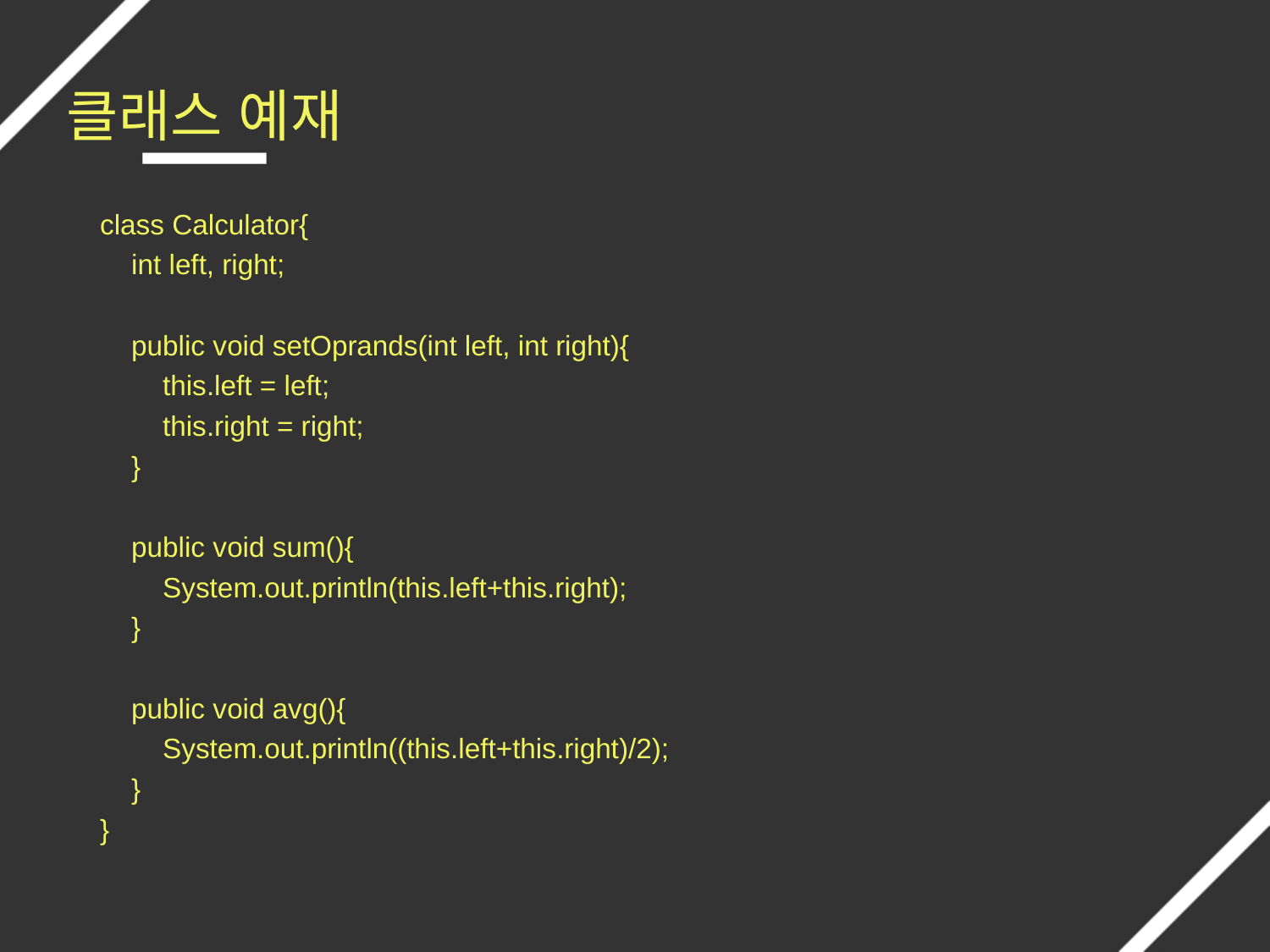

# 클래스 예재
class Calculator{
    int left, right;

    public void setOprands(int left, int right){
        this.left = left;
        this.right = right;
    }

    public void sum(){
        System.out.println(this.left+this.right);
    }

    public void avg(){
        System.out.println((this.left+this.right)/2);
    }
}